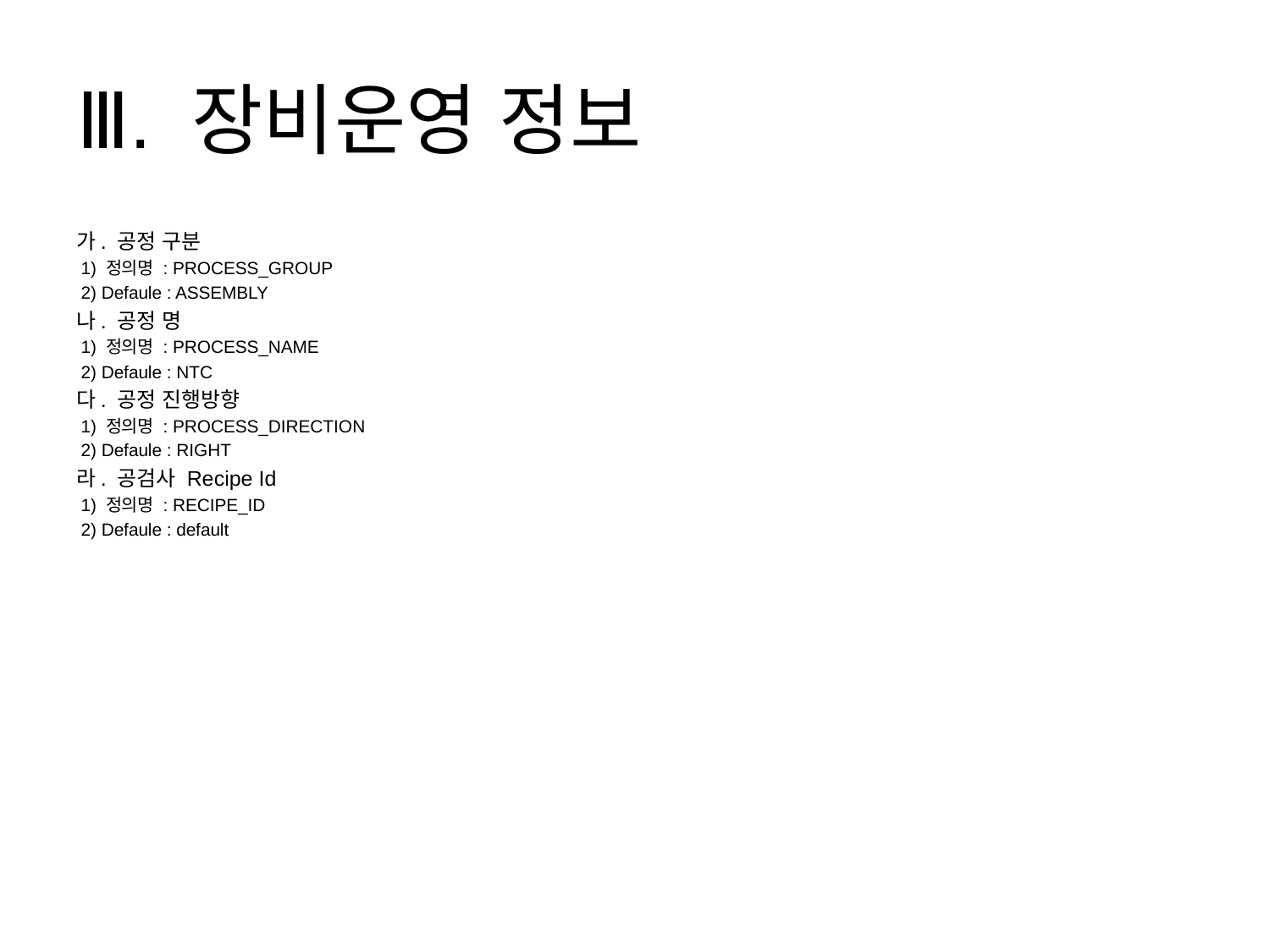

# Ⅲ. 장비운영 정보
가. 공정 구분
 1) 정의명 : PROCESS_GROUP
 2) Defaule : ASSEMBLY
나. 공정 명
 1) 정의명 : PROCESS_NAME
 2) Defaule : NTC
다. 공정 진행방향
 1) 정의명 : PROCESS_DIRECTION
 2) Defaule : RIGHT
라. 공검사 Recipe Id
 1) 정의명 : RECIPE_ID
 2) Defaule : default